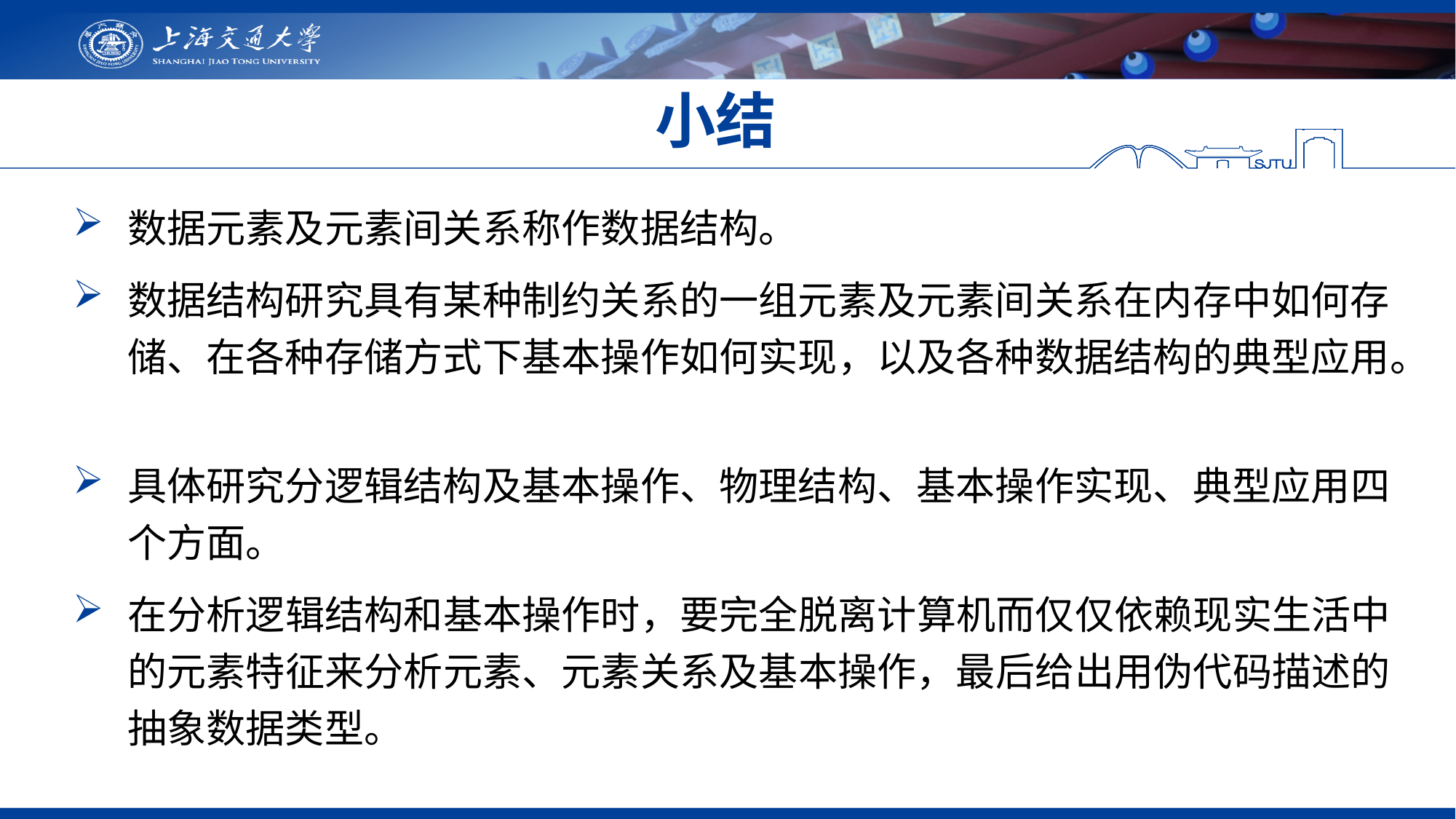

# 小结
数据元素及元素间关系称作数据结构。
数据结构研究具有某种制约关系的一组元素及元素间关系在内存中如何存储、在各种存储方式下基本操作如何实现，以及各种数据结构的典型应用。
具体研究分逻辑结构及基本操作、物理结构、基本操作实现、典型应用四个方面。
在分析逻辑结构和基本操作时，要完全脱离计算机而仅仅依赖现实生活中的元素特征来分析元素、元素关系及基本操作，最后给出用伪代码描述的抽象数据类型。